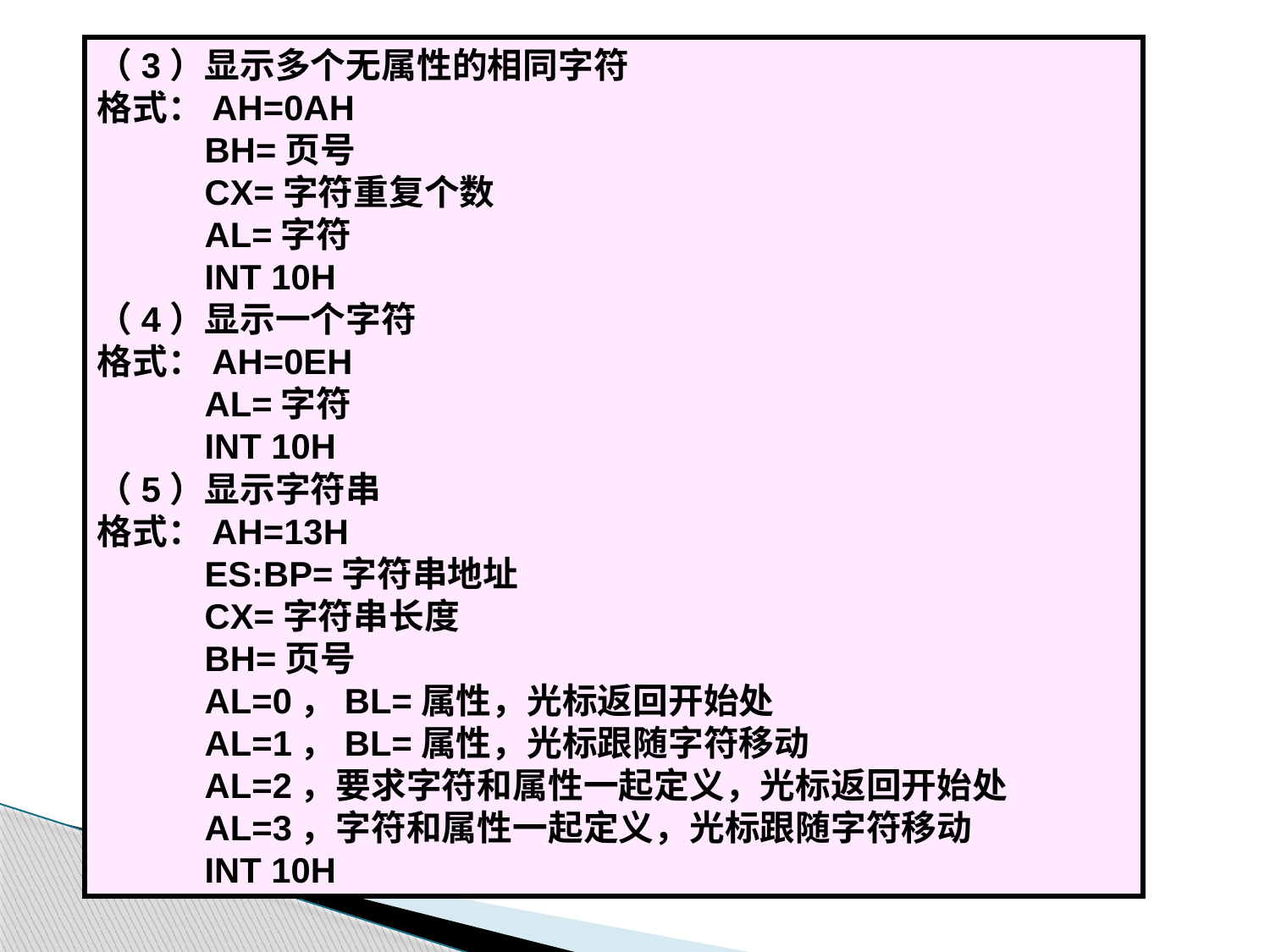

（3）显示多个无属性的相同字符
格式：AH=0AH
           BH=页号
           CX=字符重复个数
           AL=字符
           INT 10H
（4）显示一个字符
格式：AH=0EH
           AL=字符
           INT 10H
（5）显示字符串
格式：AH=13H
           ES:BP=字符串地址
           CX=字符串长度
           BH=页号
           AL=0，BL=属性，光标返回开始处
           AL=1，BL=属性，光标跟随字符移动
           AL=2，要求字符和属性一起定义，光标返回开始处
           AL=3，字符和属性一起定义，光标跟随字符移动
           INT 10H